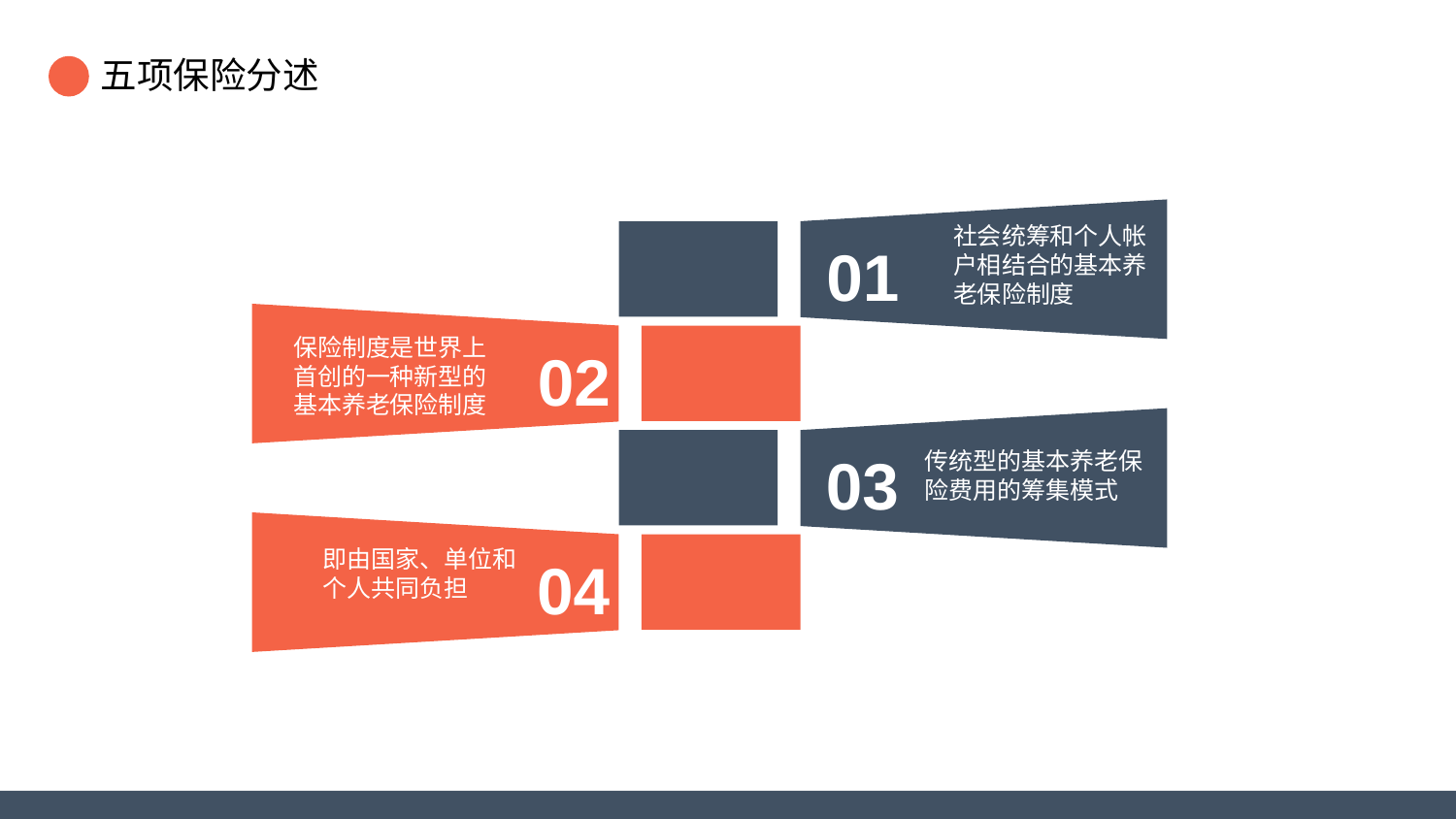

社会统筹和个人帐户相结合的基本养老保险制度
01

保险制度是世界上首创的一种新型的基本养老保险制度
02

传统型的基本养老保险费用的筹集模式
03
即由国家、单位和个人共同负担
04